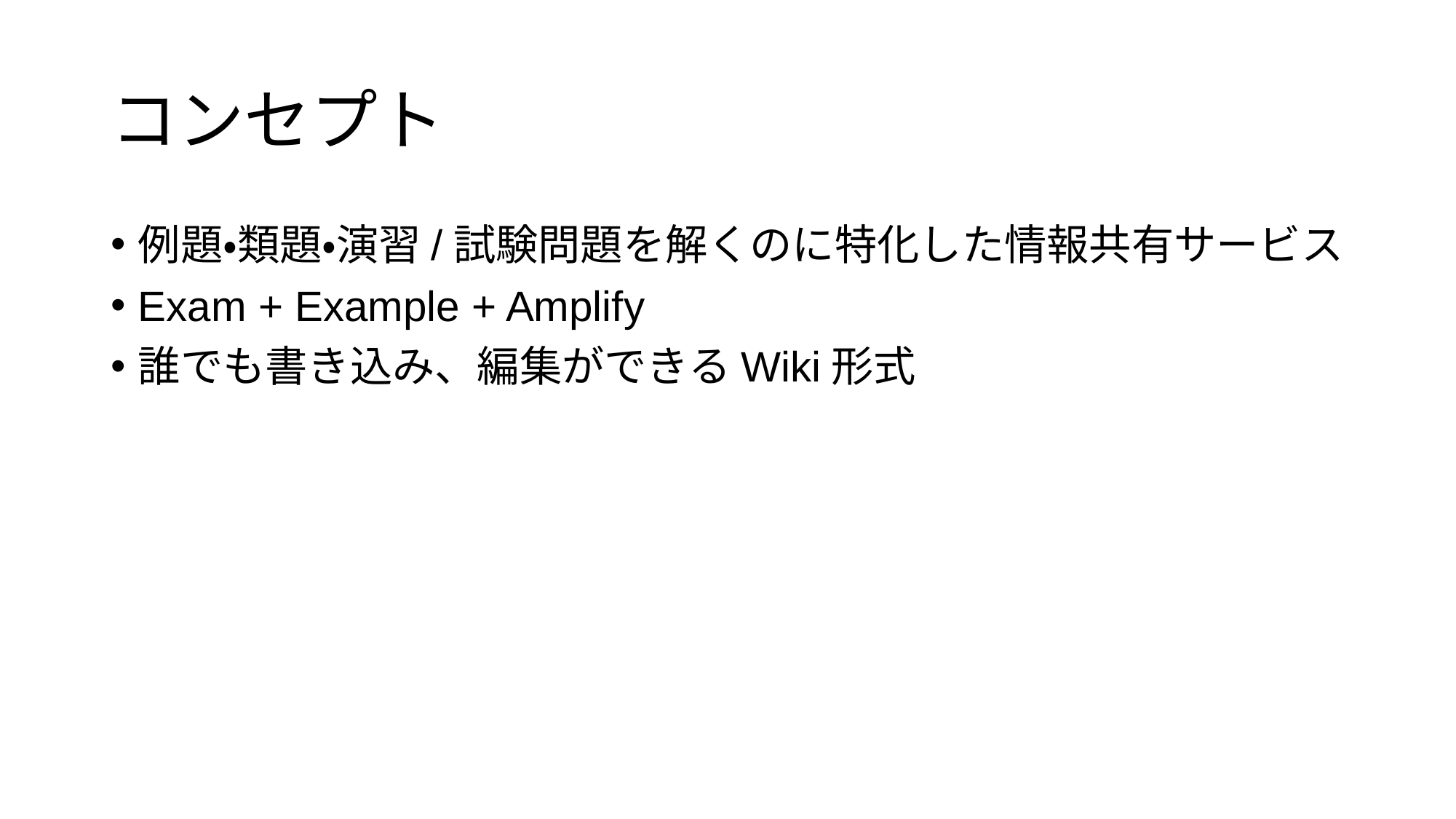

# コンセプト
例題・類題・演習/試験問題を解くのに特化した情報共有サービス
Exam + Example + Amplify
誰でも書き込み、編集ができるWiki形式